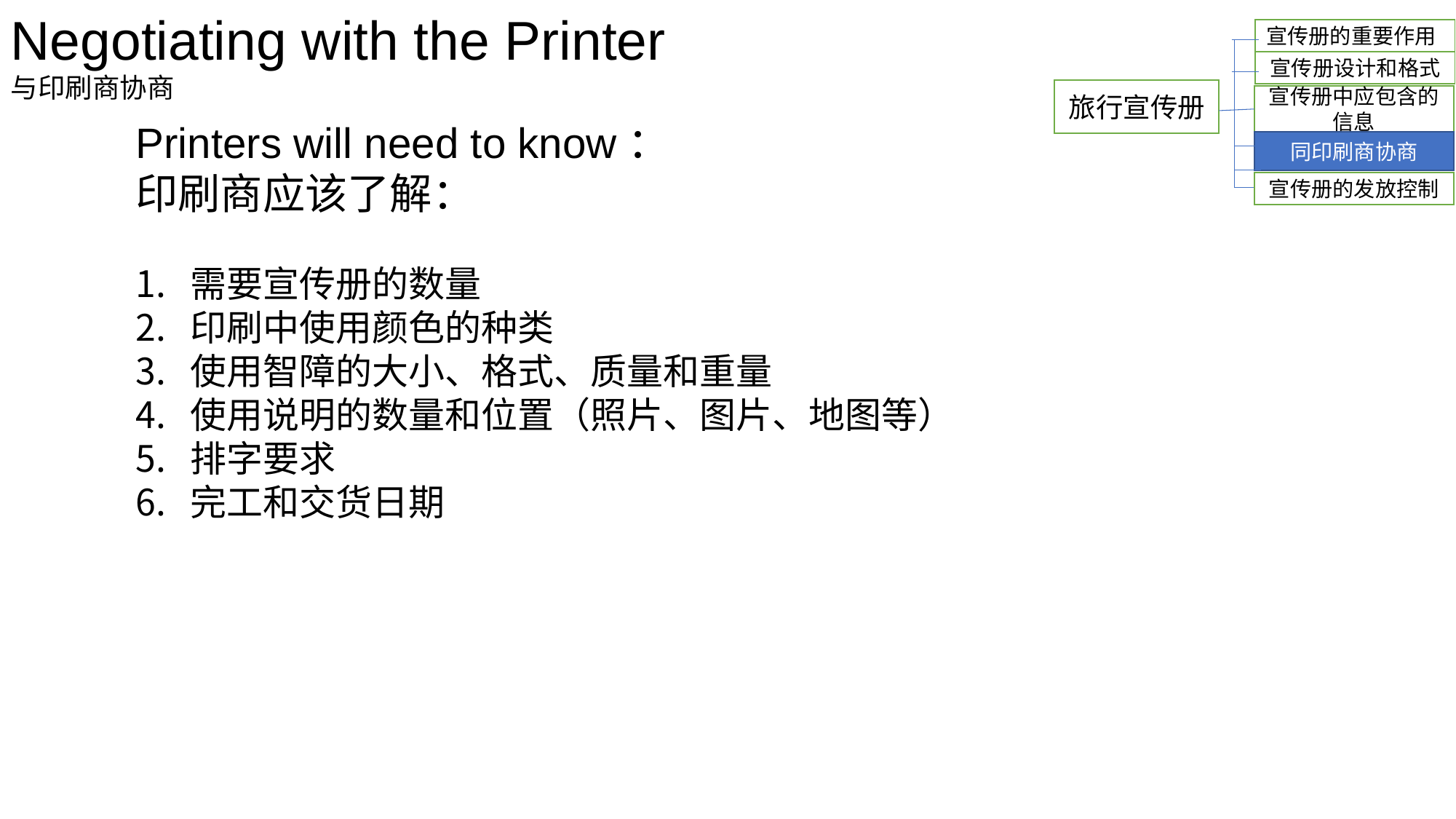

Negotiating with the Printer
与印刷商协商
宣传册的重要作用
宣传册设计和格式
旅行宣传册
宣传册中应包含的信息
Printers will need to know：
印刷商应该了解：

需要宣传册的数量
印刷中使用颜色的种类
使用智障的大小、格式、质量和重量
使用说明的数量和位置（照片、图片、地图等）
排字要求
完工和交货日期
同印刷商协商
宣传册的发放控制